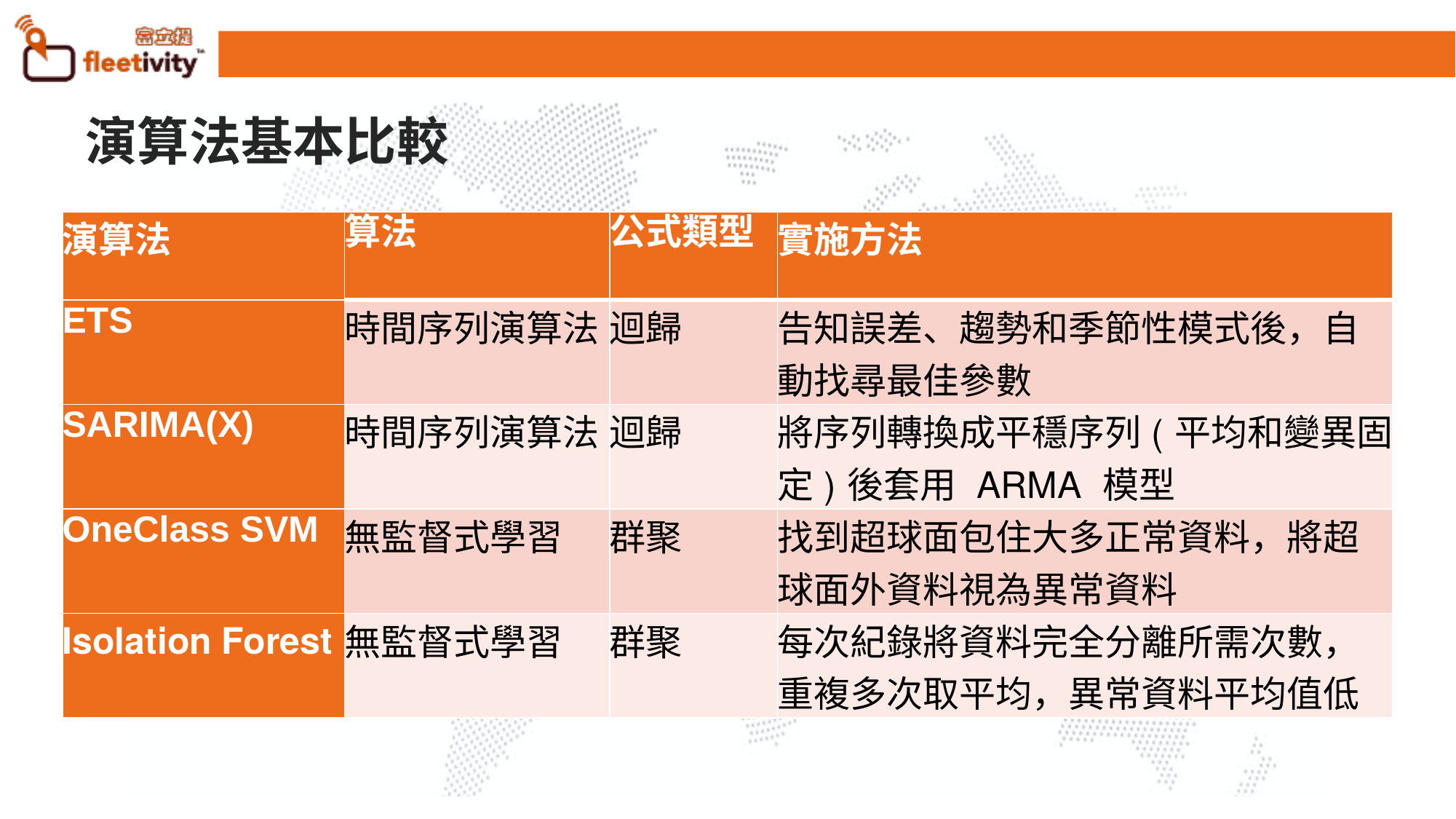

# 演算法基本比較
| 演算法 | 算法 | 公式類型 | 實施方法 |
| --- | --- | --- | --- |
| ETS | 時間序列演算法 | 迴歸 | 告知誤差、趨勢和季節性模式後，自動找尋最佳參數 |
| SARIMA(X) | 時間序列演算法 | 迴歸 | 將序列轉換成平穩序列(平均和變異固定)後套用 ARMA 模型 |
| OneClass SVM | 無監督式學習 | 群聚 | 找到超球面包住大多正常資料，將超球面外資料視為異常資料 |
| Isolation Forest | 無監督式學習 | 群聚 | 每次紀錄將資料完全分離所需次數，重複多次取平均，異常資料平均值低 |